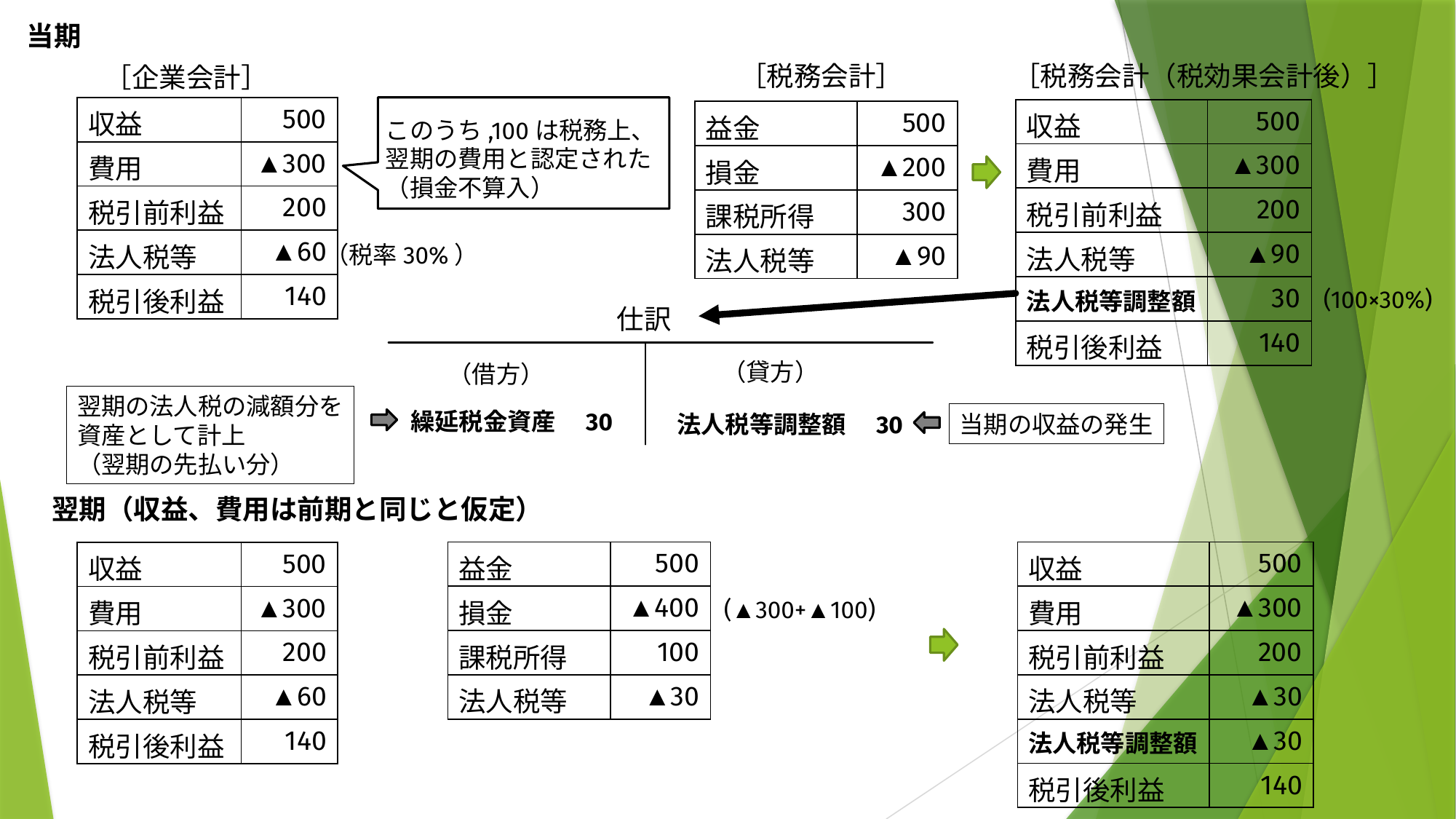

当期
［税務会計（税効果会計後）］
［税務会計］
［企業会計］
| 収益 | 500 |
| --- | --- |
| 費用 | ▲300 |
| 税引前利益 | 200 |
| 法人税等 | ▲60 |
| 税引後利益 | 140 |

| 収益 | 500 |
| --- | --- |
| 費用 | ▲300 |
| 税引前利益 | 200 |
| 法人税等 | ▲90 |
| 法人税等調整額 | 30 |
| 税引後利益 | 140 |
| 益金 | 500 |
| --- | --- |
| 損金 | ▲200 |
| 課税所得 | 300 |
| 法人税等 | ▲90 |
このうち,100は税務上、
翌期の費用と認定された
（損金不算入）

（税率30%）
(100×30%)
仕訳
（貸方）
（借方）
翌期の法人税の減額分を
資産として計上
（翌期の先払い分）
繰延税金資産　30
法人税等調整額　30
当期の収益の発生

翌期（収益、費用は前期と同じと仮定）
| 益金 | 500 |
| --- | --- |
| 損金 | ▲400 |
| 課税所得 | 100 |
| 法人税等 | ▲30 |
| 収益 | 500 |
| --- | --- |
| 費用 | ▲300 |
| 税引前利益 | 200 |
| 法人税等 | ▲30 |
| 法人税等調整額 | ▲30 |
| 税引後利益 | 140 |
| 収益 | 500 |
| --- | --- |
| 費用 | ▲300 |
| 税引前利益 | 200 |
| 法人税等 | ▲60 |
| 税引後利益 | 140 |
(▲300+▲100)